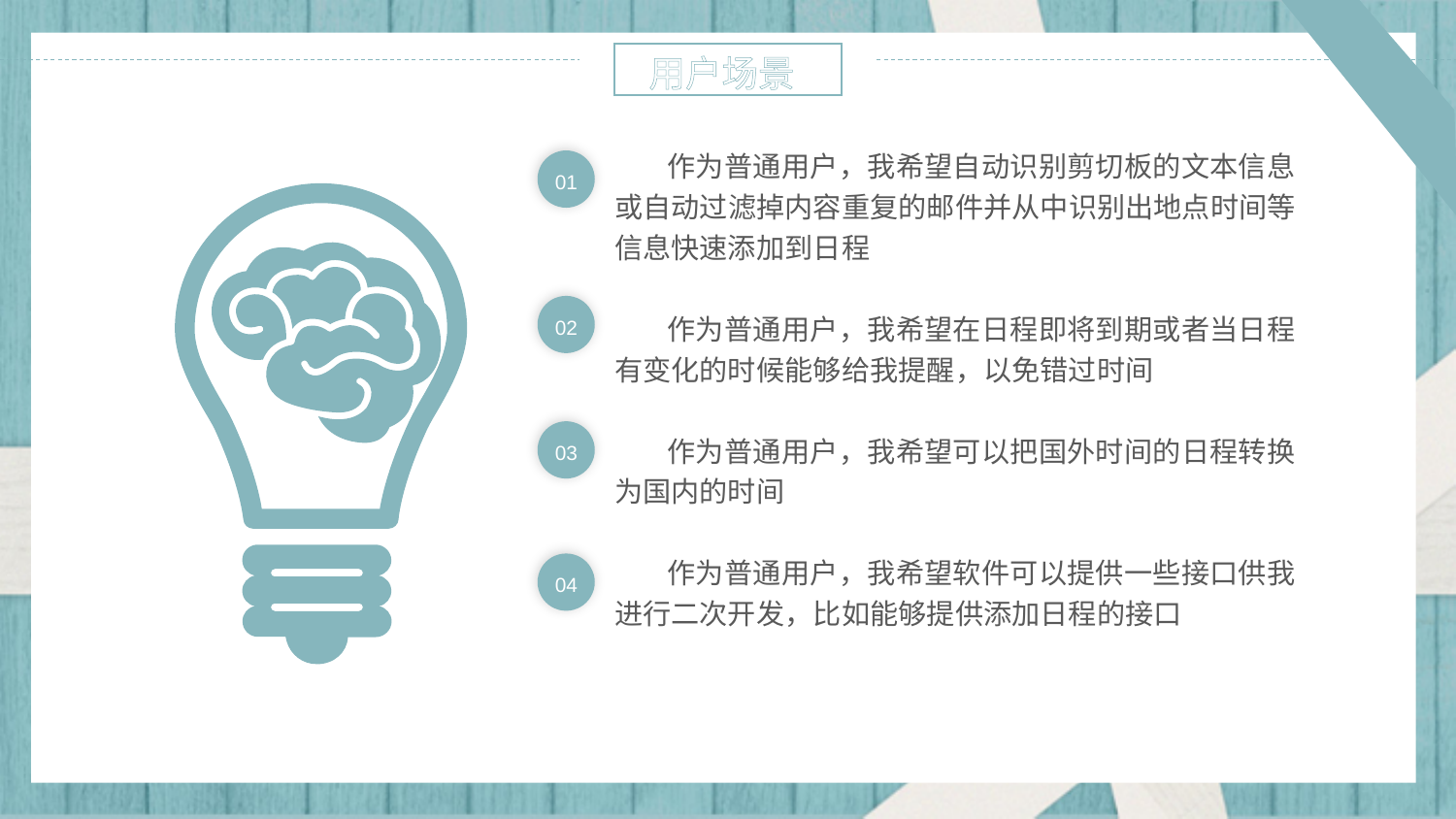

用户场景
       作为普通用户，我希望自动识别剪切板的文本信息或自动过滤掉内容重复的邮件并从中识别出地点时间等 信息快速添加到日程

       作为普通用户，我希望在日程即将到期或者当日程有变化的时候能够给我提醒，以免错过时间

       作为普通用户，我希望可以把国外时间的日程转换为国内的时间

       作为普通用户，我希望软件可以提供一些接口供我进行二次开发，比如能够提供添加日程的接口

01

02
03

04